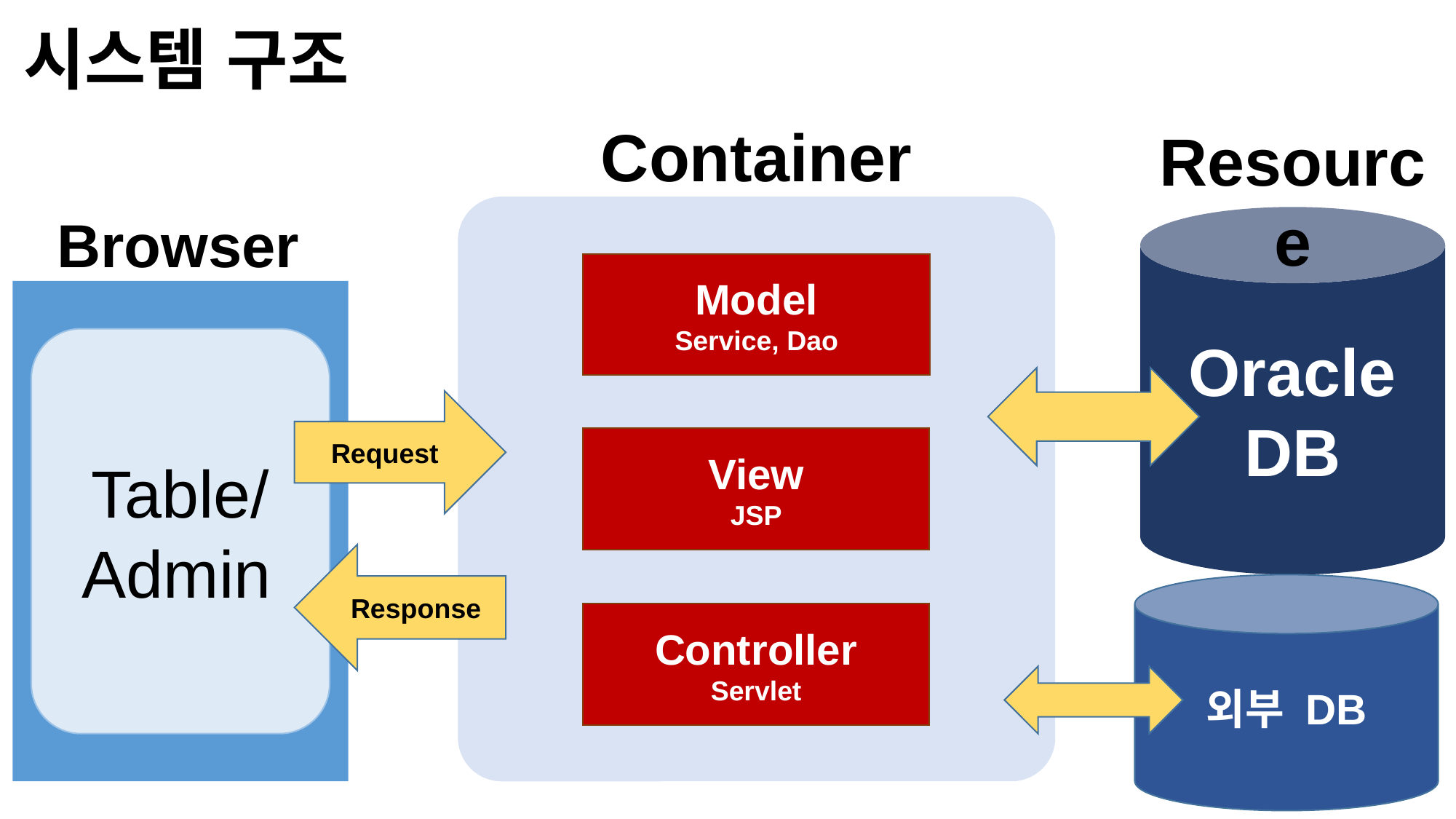

시스템 구조
Container

Model
Service, Dao
View
JSP
Controller
Servlet
Resource
Oracle
DB
Browser

Table/
Admin

Request
Response
외부 DB